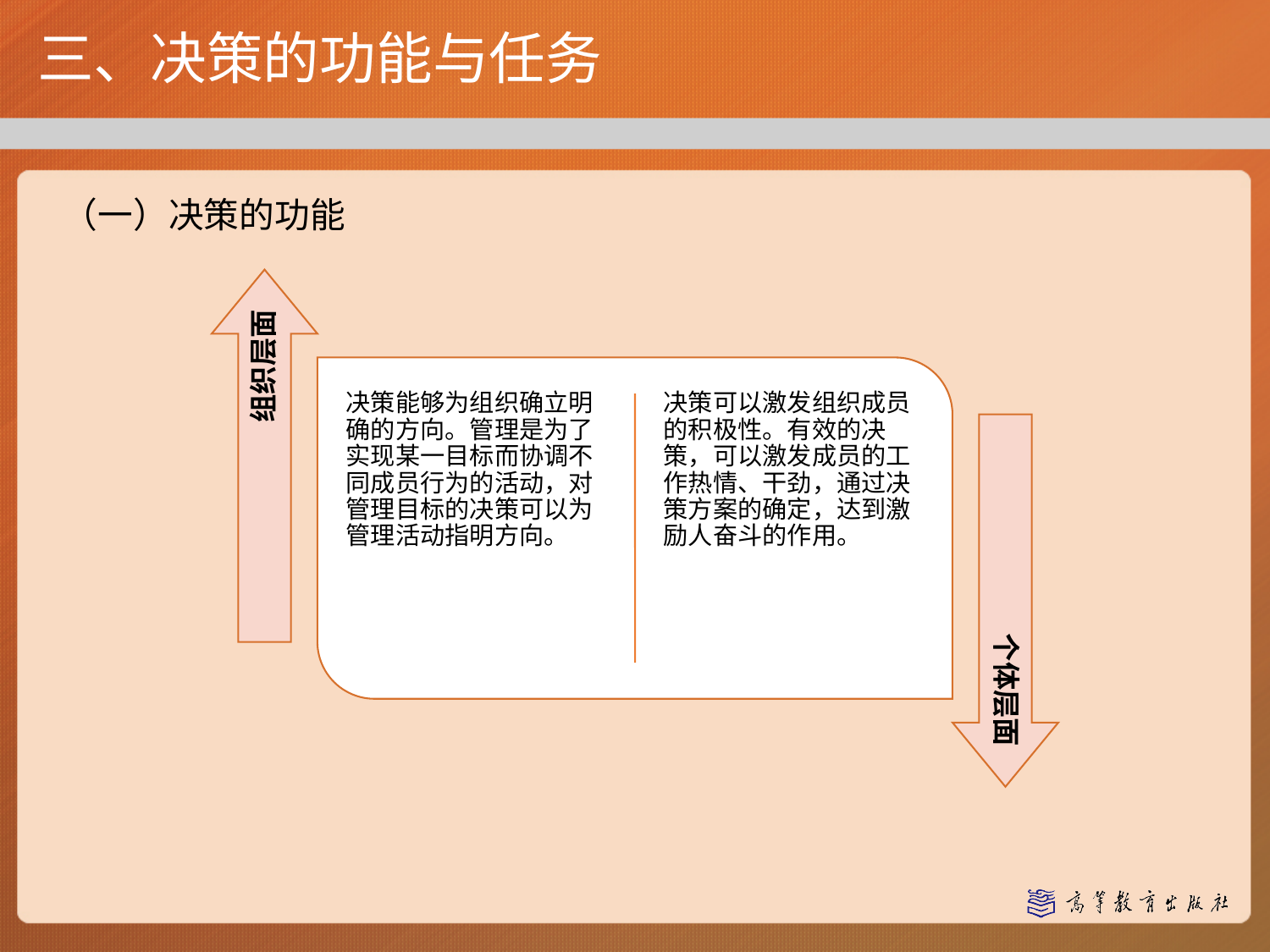

三、决策的功能与任务
（一）决策的功能
决策能够为组织确立明确的方向。管理是为了实现某一目标而协调不同成员行为的活动，对管理目标的决策可以为管理活动指明方向。
决策可以激发组织成员的积极性。有效的决策，可以激发成员的工作热情、干劲，通过决策方案的确定，达到激励人奋斗的作用。
组织层面
个体层面